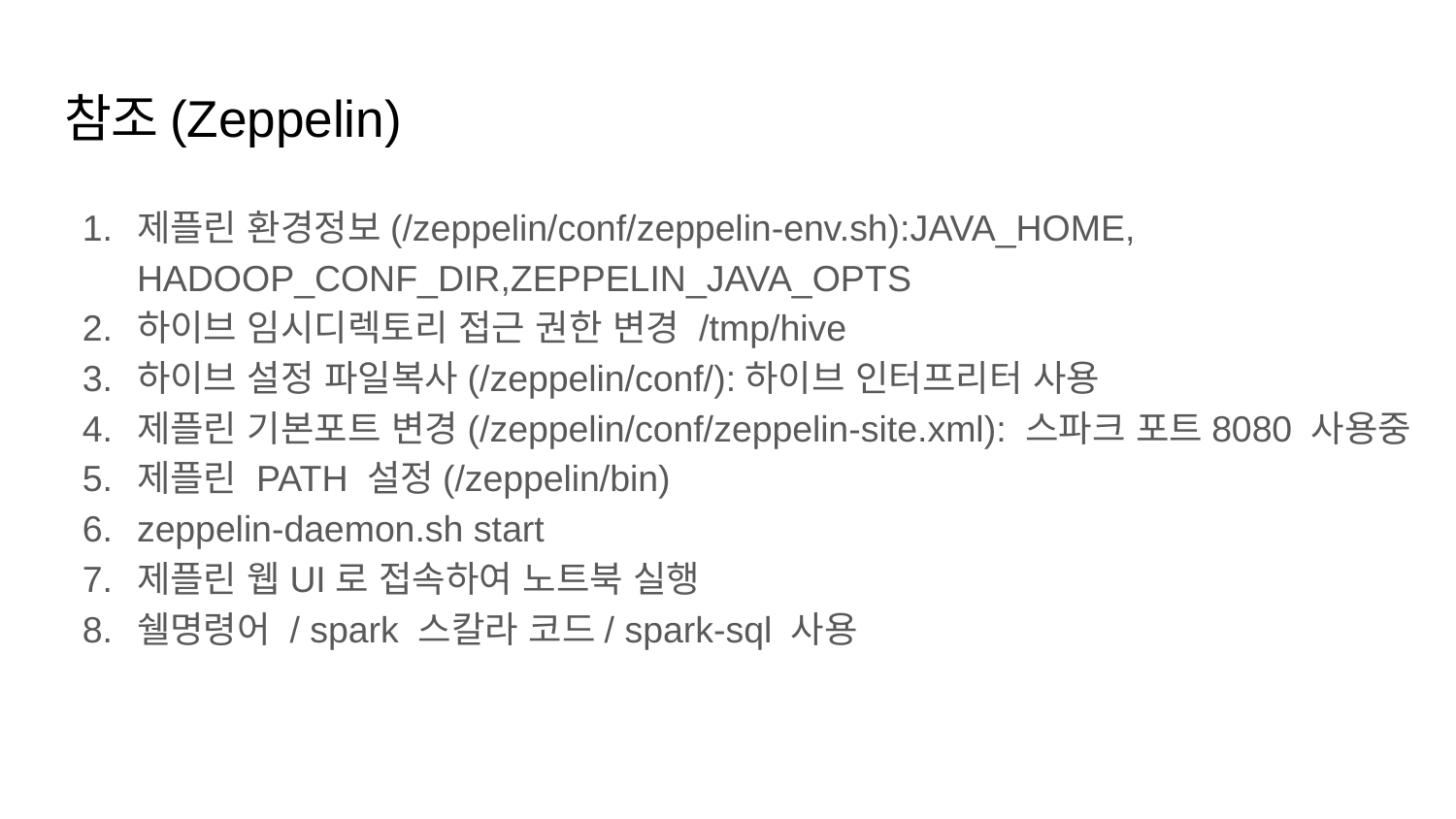

# 참조(Zeppelin)
제플린 환경정보(/zeppelin/conf/zeppelin-env.sh):JAVA_HOME, HADOOP_CONF_DIR,ZEPPELIN_JAVA_OPTS
하이브 임시디렉토리 접근 권한 변경 /tmp/hive
하이브 설정 파일복사(/zeppelin/conf/):하이브 인터프리터 사용
제플린 기본포트 변경(/zeppelin/conf/zeppelin-site.xml): 스파크 포트8080 사용중
제플린 PATH 설정(/zeppelin/bin)
zeppelin-daemon.sh start
제플린 웹UI로 접속하여 노트북 실행
쉘명령어 / spark 스칼라 코드/ spark-sql 사용